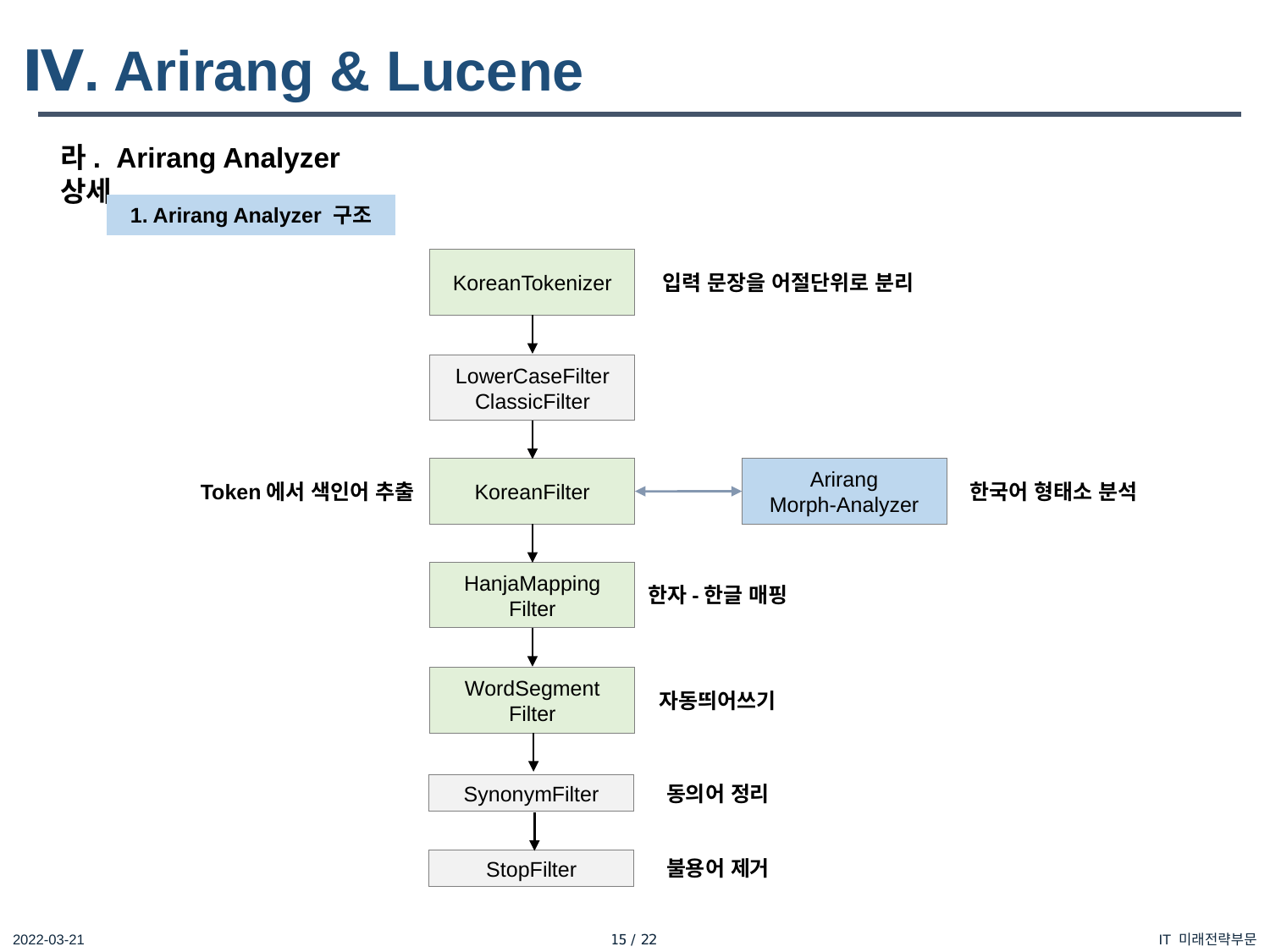

Ⅳ. Arirang & Lucene

라.  Arirang Analyzer 상세
1. Arirang Analyzer 구조
KoreanTokenizer
입력 문장을 어절단위로 분리
LowerCaseFilter
ClassicFilter
Arirang
Morph-Analyzer
KoreanFilter
Token에서 색인어 추출
한국어 형태소 분석
HanjaMapping
Filter
한자-한글 매핑
WordSegment
Filter
자동띄어쓰기
동의어 정리
SynonymFilter
불용어 제거
StopFilter
IT 미래전략부문
2022-03-21
15 / 22